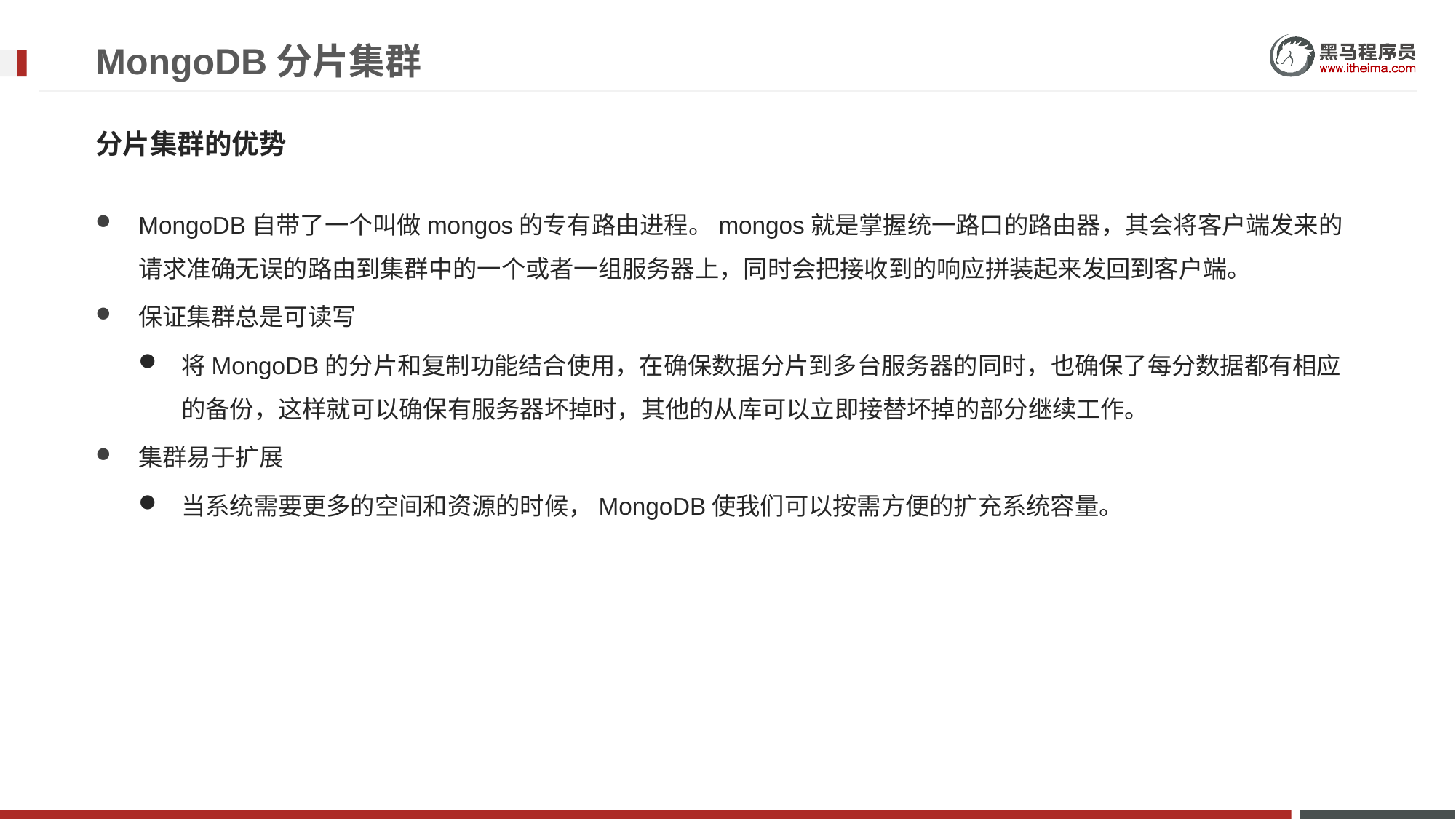

# MongoDB分片集群
分片集群的优势
MongoDB自带了一个叫做mongos的专有路由进程。mongos就是掌握统一路口的路由器，其会将客户端发来的请求准确无误的路由到集群中的一个或者一组服务器上，同时会把接收到的响应拼装起来发回到客户端。
保证集群总是可读写
将MongoDB的分片和复制功能结合使用，在确保数据分片到多台服务器的同时，也确保了每分数据都有相应的备份，这样就可以确保有服务器坏掉时，其他的从库可以立即接替坏掉的部分继续工作。
集群易于扩展
当系统需要更多的空间和资源的时候，MongoDB使我们可以按需方便的扩充系统容量。